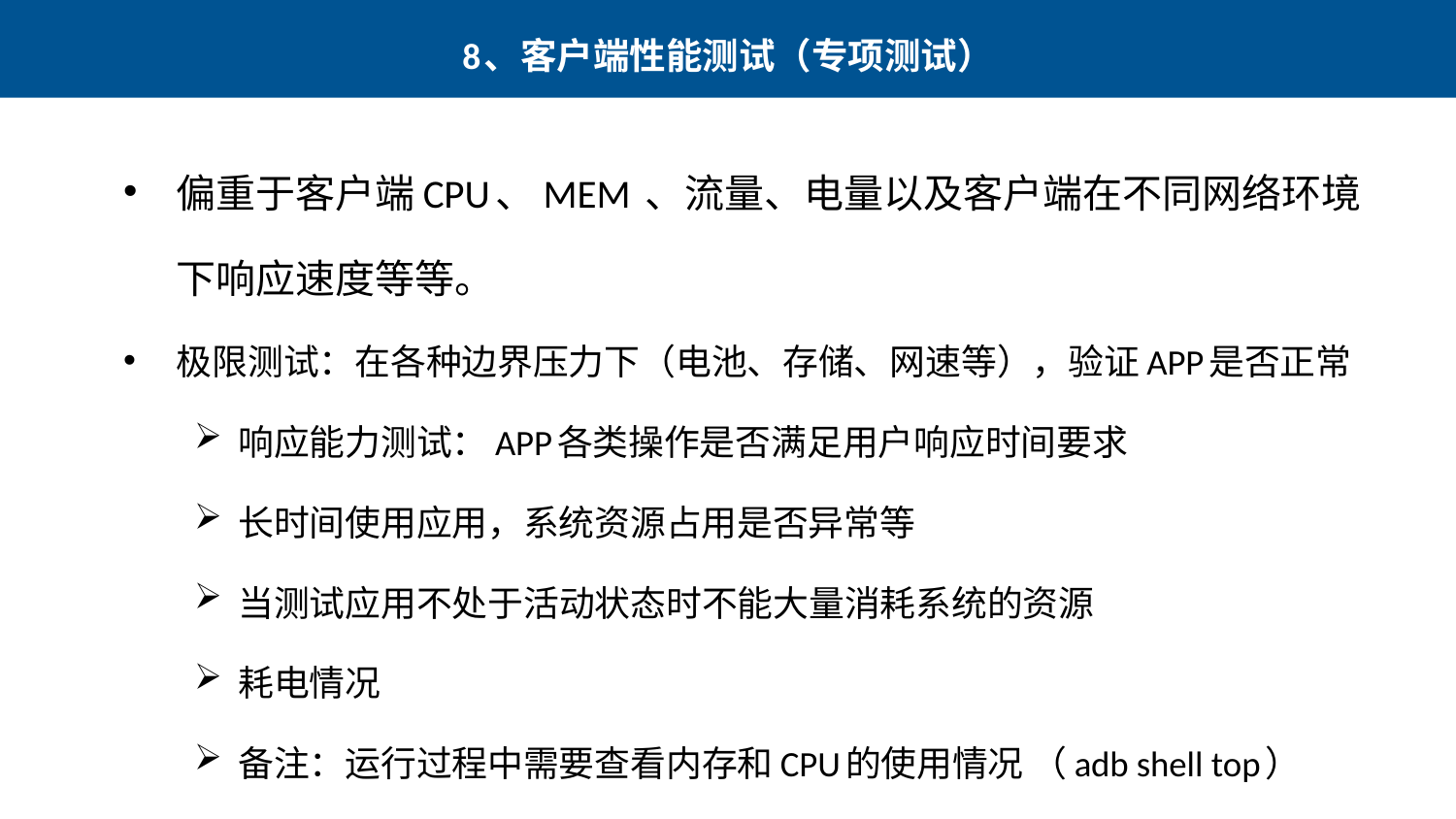

8、客户端性能测试（专项测试）
偏重于客户端CPU、MEM 、流量、电量以及客户端在不同网络环境下响应速度等等。
极限测试：在各种边界压力下（电池、存储、网速等），验证APP是否正常
响应能力测试：APP各类操作是否满足用户响应时间要求
长时间使用应用，系统资源占用是否异常等
当测试应用不处于活动状态时不能大量消耗系统的资源
耗电情况
备注：运行过程中需要查看内存和CPU的使用情况 （adb shell top）